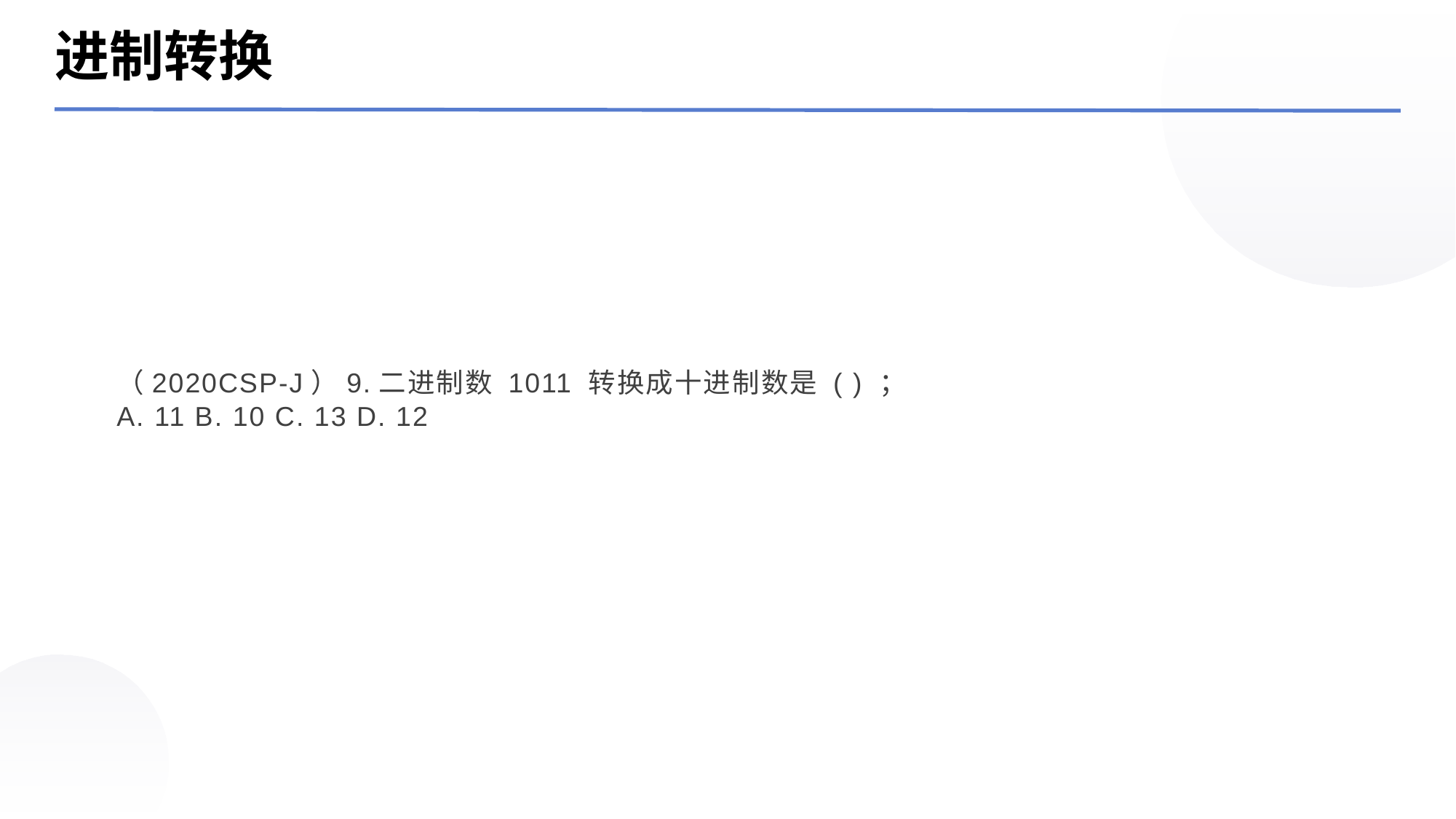

进制转换

（2020CSP-J）9.二进制数 1011 转换成十进制数是 ( ) ；
A. 11 B. 10 C. 13 D. 12